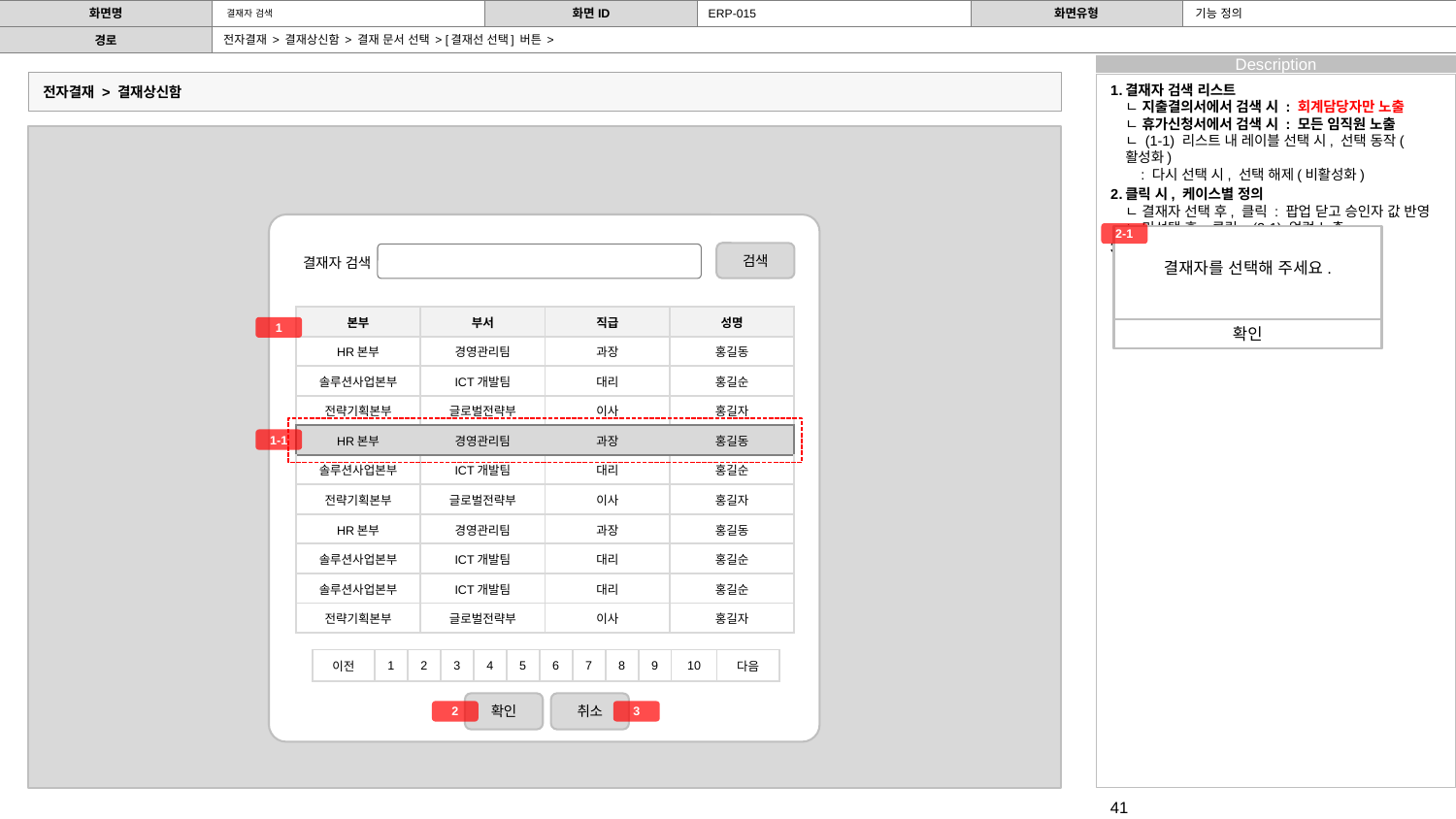

ERP-015
기능 정의
# 결재자 검색
전자결재 > 결재상신함 > 결재 문서 선택 > [결재선 선택] 버튼 >
전자결재 > 결재상신함

결재자 검색 리스트
ㄴ 지출결의서에서 검색 시 : 회계담당자만 노출
ㄴ 휴가신청서에서 검색 시 : 모든 임직원 노출
ㄴ (1-1) 리스트 내 레이블 선택 시, 선택 동작(활성화)
    : 다시 선택 시, 선택 해제(비활성화)
클릭 시, 케이스별 정의
ㄴ 결재자 선택 후, 클릭 : 팝업 닫고 승인자 값 반영
ㄴ 미선택 후, 클릭 : (2-1) 얼럿 노출
클릭 시, 팝업 닫음

2-1
결재자를 선택해 주세요.

확인
검색

결재자 검색
| 본부 | 부서 | 직급 | 성명 |
| --- | --- | --- | --- |
| HR본부 | 경영관리팀 | 과장 | 홍길동 |
| 솔루션사업본부 | ICT개발팀 | 대리 | 홍길순 |
| 전략기획본부 | 글로벌전략부 | 이사 | 홍길자 |
| HR본부 | 경영관리팀 | 과장 | 홍길동 |
| 솔루션사업본부 | ICT개발팀 | 대리 | 홍길순 |
| 전략기획본부 | 글로벌전략부 | 이사 | 홍길자 |
| HR본부 | 경영관리팀 | 과장 | 홍길동 |
| 솔루션사업본부 | ICT개발팀 | 대리 | 홍길순 |
| 솔루션사업본부 | ICT개발팀 | 대리 | 홍길순 |
| 전략기획본부 | 글로벌전략부 | 이사 | 홍길자 |
1

1-1
| 이전 | 1 | 2 | 3 | 4 | 5 | 6 | 7 | 8 | 9 | 10 | 다음 |
| --- | --- | --- | --- | --- | --- | --- | --- | --- | --- | --- | --- |
확인
취소
2
3